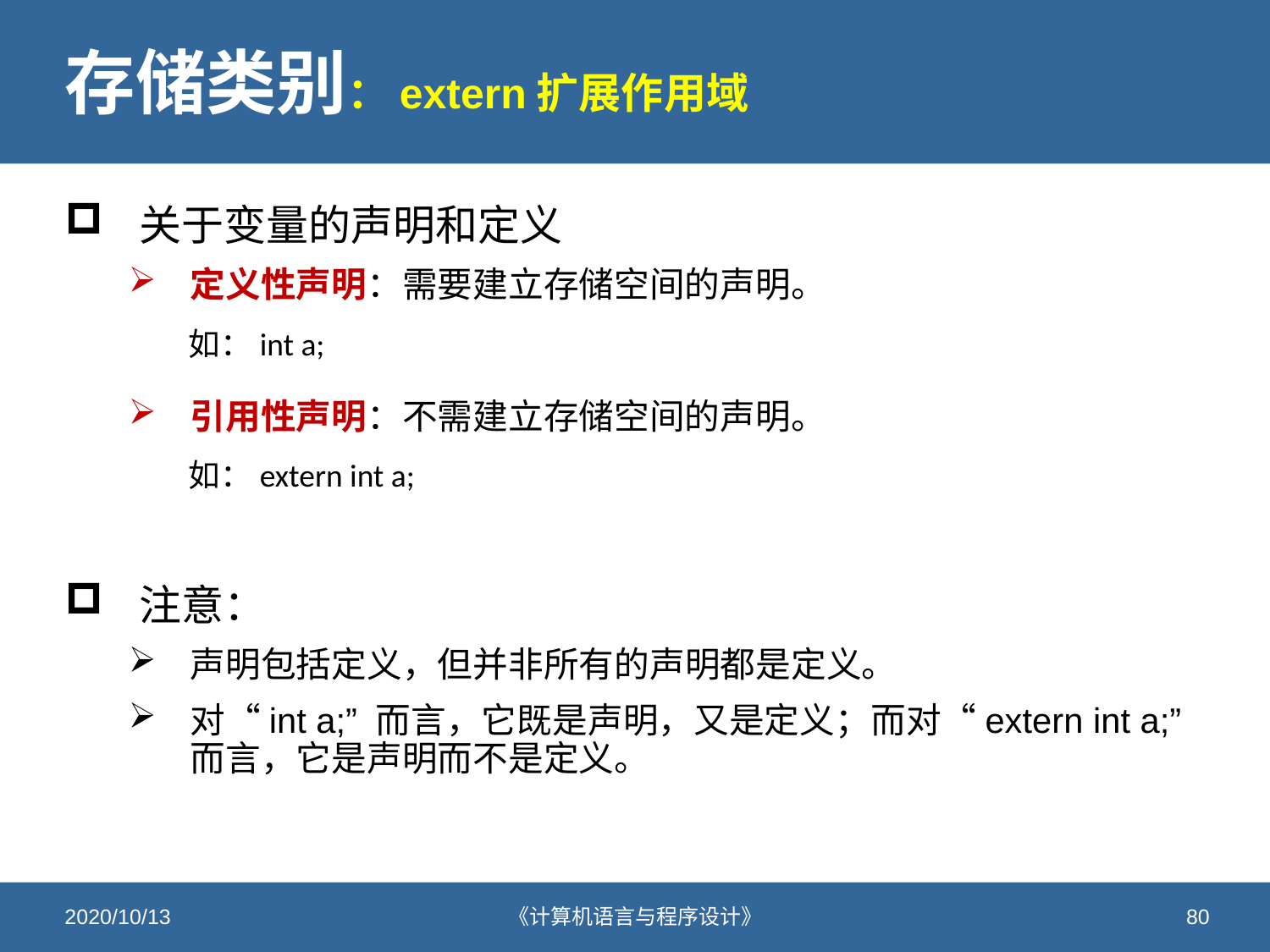

# 存储类别：extern扩展作用域
关于变量的声明和定义
定义性声明：需要建立存储空间的声明。
引用性声明：不需建立存储空间的声明。

注意：
声明包括定义，但并非所有的声明都是定义。
对“int a;” 而言，它既是声明，又是定义；而对“extern int a;” 而言，它是声明而不是定义。

如：int a;
如：extern int a;
2020/10/13
《计算机语言与程序设计》
80